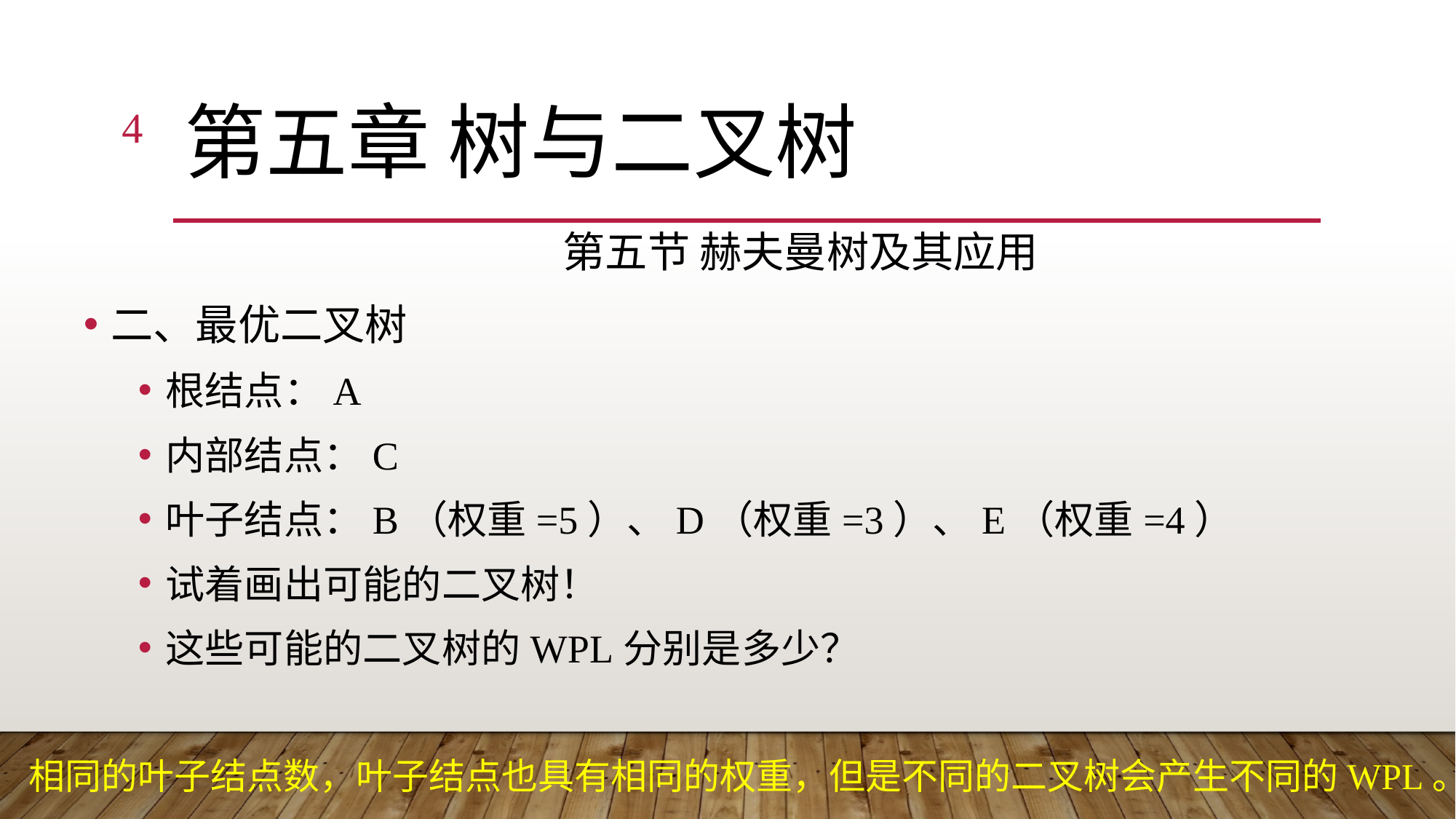

4
# 第五章 树与二叉树
第五节 赫夫曼树及其应用
二、最优二叉树
根结点：A
内部结点：C
叶子结点：B（权重=5）、D（权重=3）、E（权重=4）
试着画出可能的二叉树！
这些可能的二叉树的WPL分别是多少？
相同的叶子结点数，叶子结点也具有相同的权重，但是不同的二叉树会产生不同的WPL。